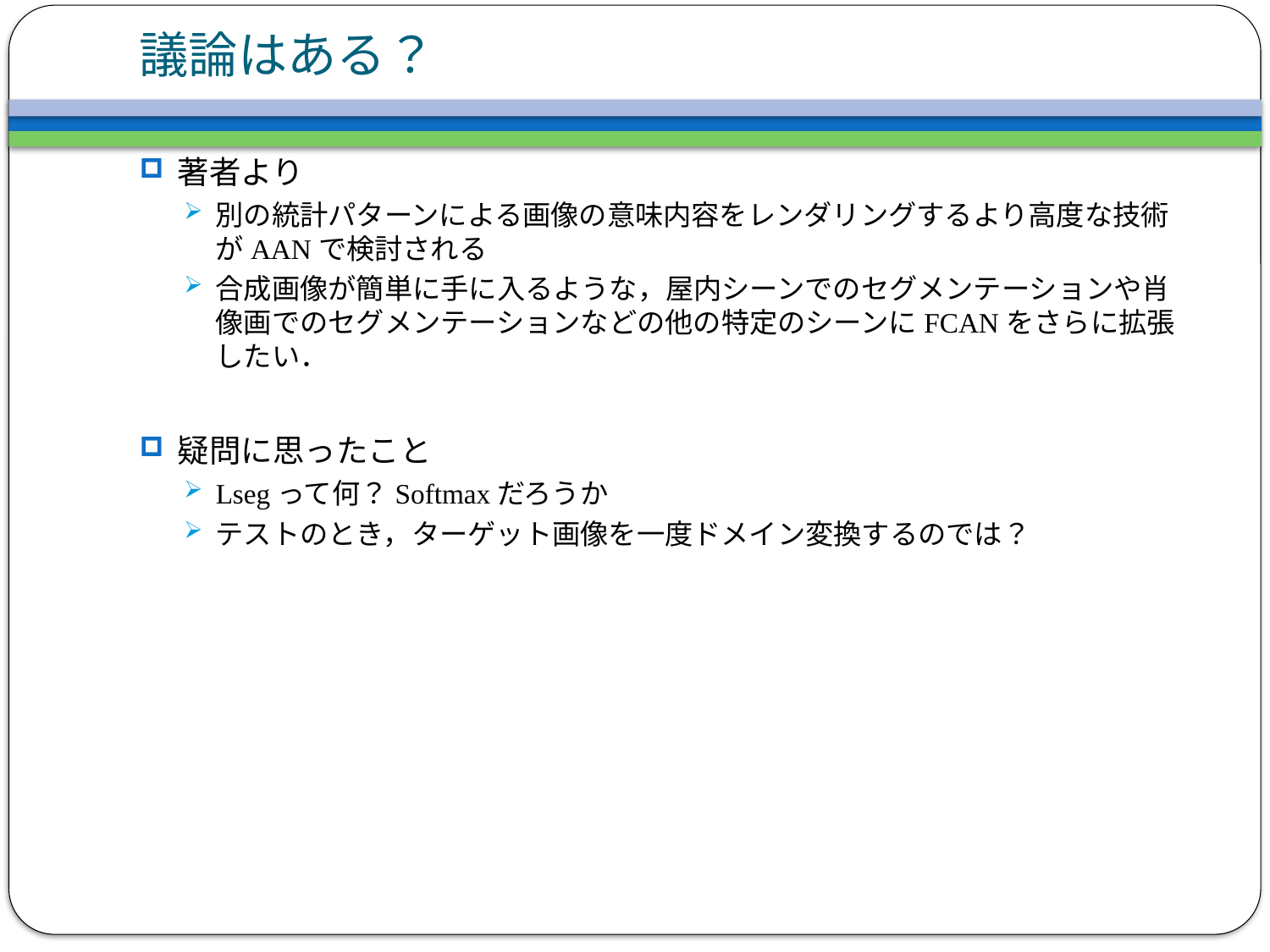

# 議論はある？
著者より
別の統計パターンによる画像の意味内容をレンダリングするより高度な技術がAANで検討される
合成画像が簡単に手に入るような，屋内シーンでのセグメンテーションや肖像画でのセグメンテーションなどの他の特定のシーンにFCANをさらに拡張したい．

疑問に思ったこと
Lsegって何？Softmaxだろうか
テストのとき，ターゲット画像を一度ドメイン変換するのでは？